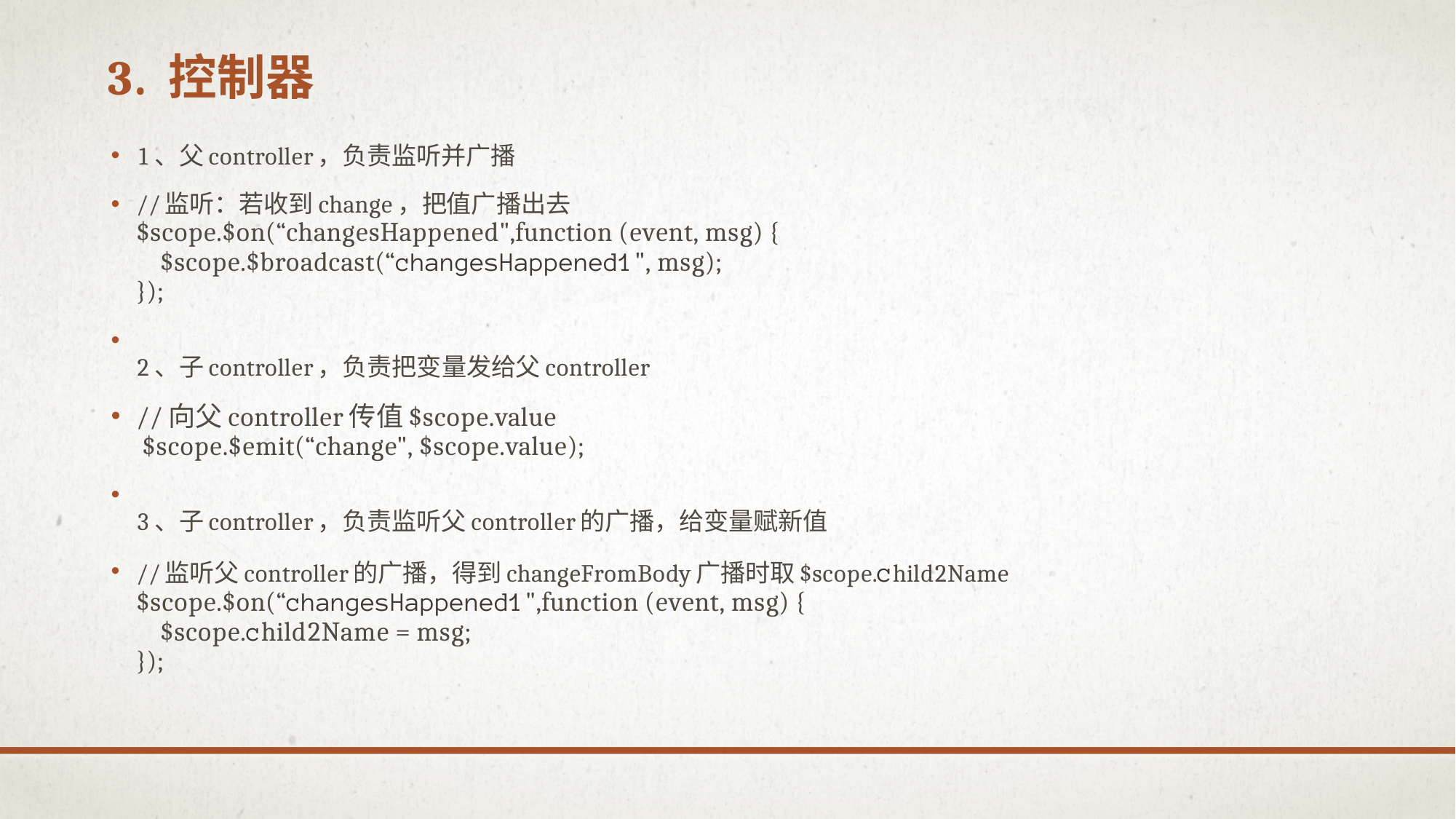

# 3. 控制器
1、父controller，负责监听并广播
//监听：若收到change，把值广播出去
$scope.$on(“changesHappened",function (event, msg) {
    $scope.$broadcast(“changesHappened1", msg);
});
2、子controller，负责把变量发给父controller
//向父controller传值$scope.value
 $scope.$emit(“change", $scope.value);
3、子controller，负责监听父controller的广播，给变量赋新值
//监听父controller的广播，得到changeFromBody广播时取$scope.child2Name
$scope.$on(“changesHappened1",function (event, msg) {
    $scope.child2Name = msg;
});